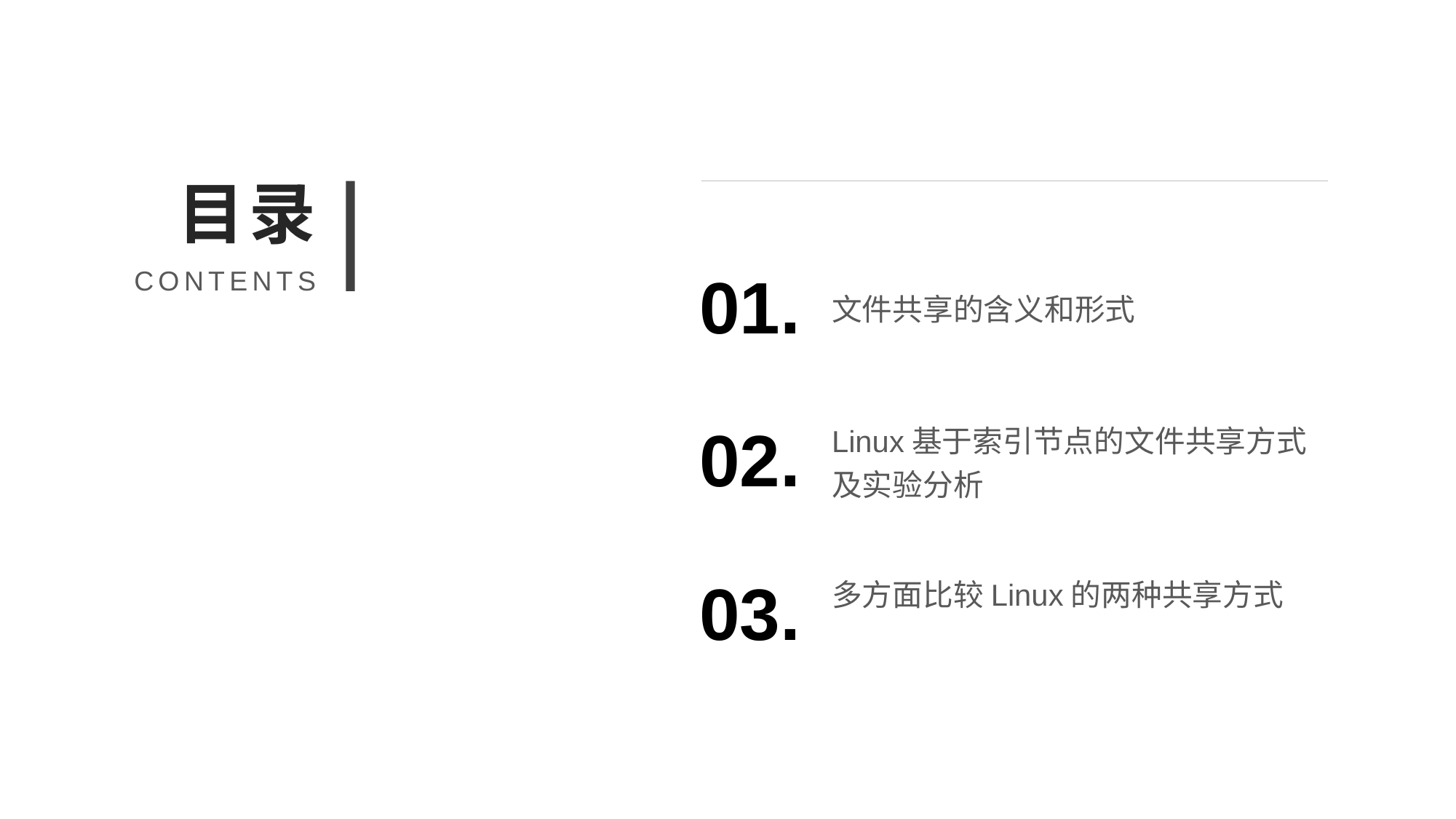

目录

01.
文件共享的含义和形式
CONTENTS
02.
Linux基于索引节点的文件共享方式及实验分析
03.
多方面比较Linux的两种共享方式